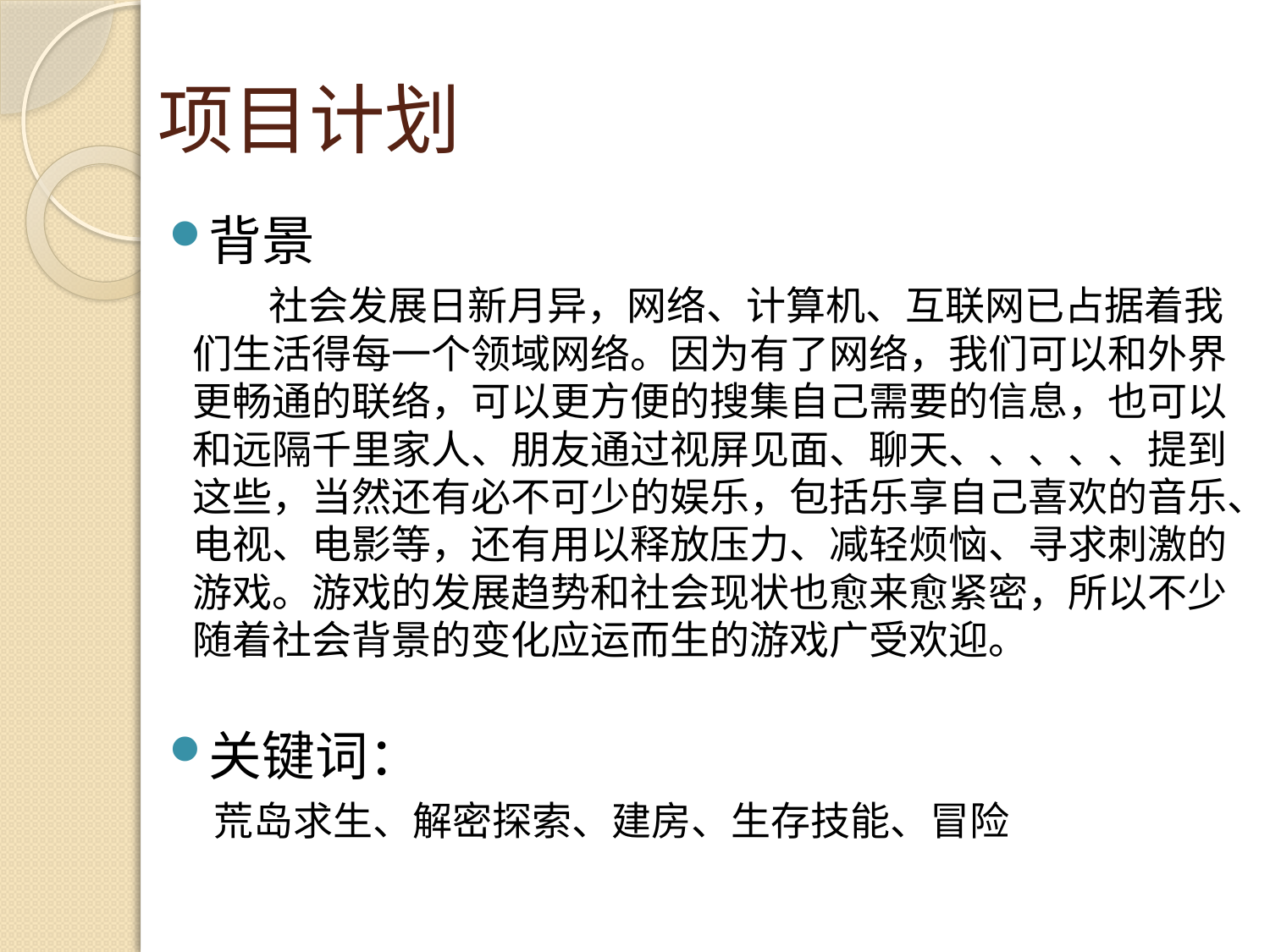

# 项目计划
背景
社会发展日新月异，网络、计算机、互联网已占据着我们生活得每一个领域网络。因为有了网络，我们可以和外界更畅通的联络，可以更方便的搜集自己需要的信息，也可以和远隔千里家人、朋友通过视屏见面、聊天、、、、、提到这些，当然还有必不可少的娱乐，包括乐享自己喜欢的音乐、电视、电影等，还有用以释放压力、减轻烦恼、寻求刺激的游戏。游戏的发展趋势和社会现状也愈来愈紧密，所以不少随着社会背景的变化应运而生的游戏广受欢迎。

关键词：
    荒岛求生、解密探索、建房、生存技能、冒险